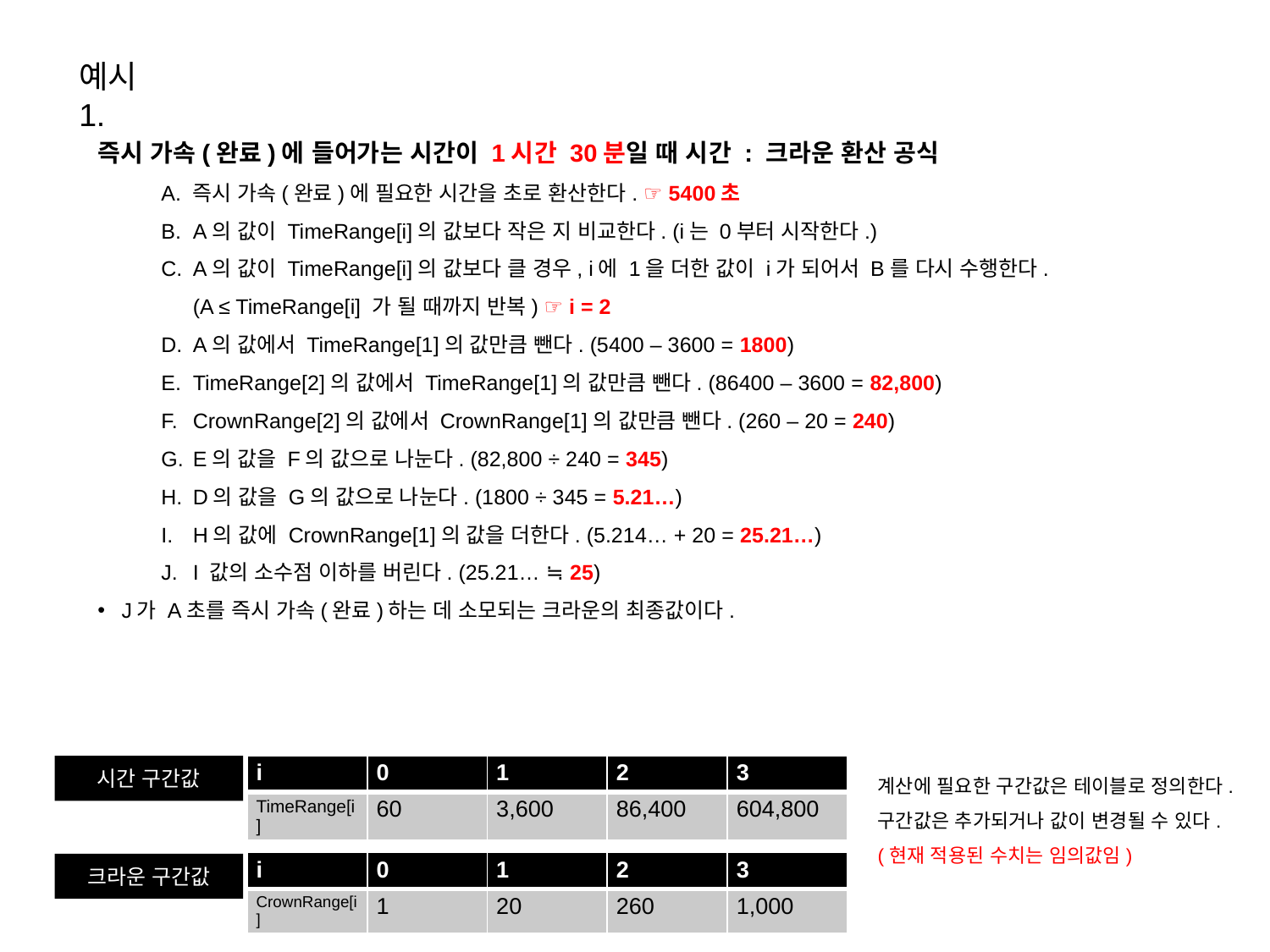

예시 1.
즉시 가속(완료)에 들어가는 시간이 1시간 30분일 때 시간 : 크라운 환산 공식
즉시 가속(완료)에 필요한 시간을 초로 환산한다. ☞ 5400초
A의 값이 TimeRange[i]의 값보다 작은 지 비교한다. (i는 0부터 시작한다.)
A의 값이 TimeRange[i]의 값보다 클 경우, i에 1을 더한 값이 i가 되어서 B를 다시 수행한다.
(A ≤ TimeRange[i] 가 될 때까지 반복) ☞ i = 2
A의 값에서 TimeRange[1]의 값만큼 뺀다. (5400 – 3600 = 1800)
TimeRange[2]의 값에서 TimeRange[1]의 값만큼 뺀다. (86400 – 3600 = 82,800)
CrownRange[2]의 값에서 CrownRange[1]의 값만큼 뺀다. (260 – 20 = 240)
E의 값을 F의 값으로 나눈다. (82,800 ÷ 240 = 345)
D의 값을 G의 값으로 나눈다. (1800 ÷ 345 = 5.21…)
H의 값에 CrownRange[1]의 값을 더한다. (5.214… + 20 = 25.21…)
I 값의 소수점 이하를 버린다. (25.21… ≒ 25)
J가 A초를 즉시 가속(완료)하는 데 소모되는 크라운의 최종값이다.
| i | 0 | 1 | 2 | 3 |
| --- | --- | --- | --- | --- |
| TimeRange[i] | 60 | 3,600 | 86,400 | 604,800 |
시간 구간값
계산에 필요한 구간값은 테이블로 정의한다.
구간값은 추가되거나 값이 변경될 수 있다.
(현재 적용된 수치는 임의값임)
| i | 0 | 1 | 2 | 3 |
| --- | --- | --- | --- | --- |
| CrownRange[i] | 1 | 20 | 260 | 1,000 |
크라운 구간값